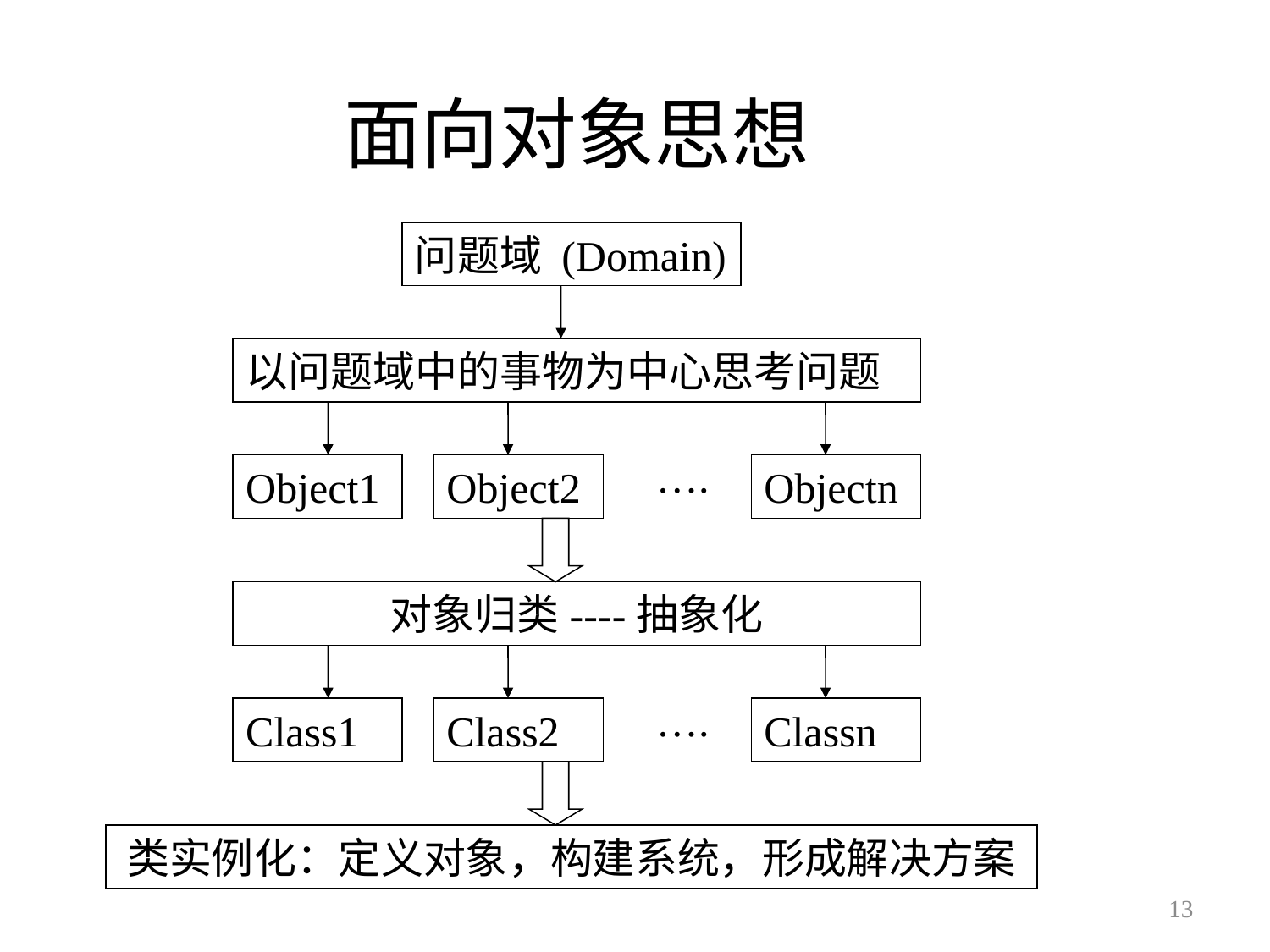

# 面向对象思想
问题域 (Domain)

以问题域中的事物为中心思考问题

….
Object1
Object2
Objectn

对象归类----抽象化

….
Class1
Class2
Classn

类实例化：定义对象，构建系统，形成解决方案
13